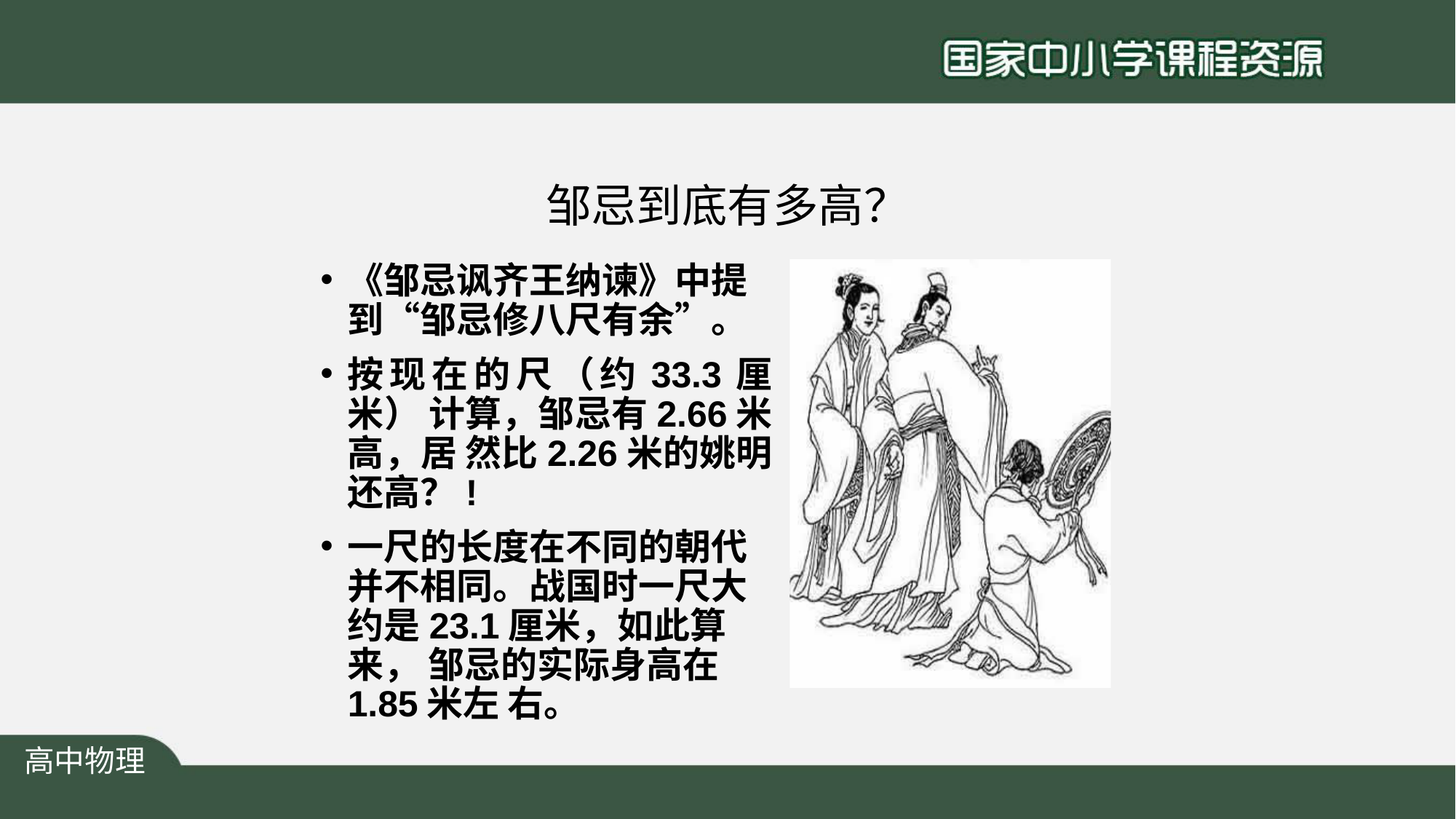

# 邹忌到底有多高？
《邹忌讽齐王纳谏》中提 到“邹忌修八尺有余”。
按现在的尺（约33.3厘米） 计算，邹忌有2.66米高，居 然比2.26米的姚明还高？!
一尺的长度在不同的朝代 并不相同。战国时一尺大 约是23.1厘米，如此算来， 邹忌的实际身高在1.85米左 右。

高中物理